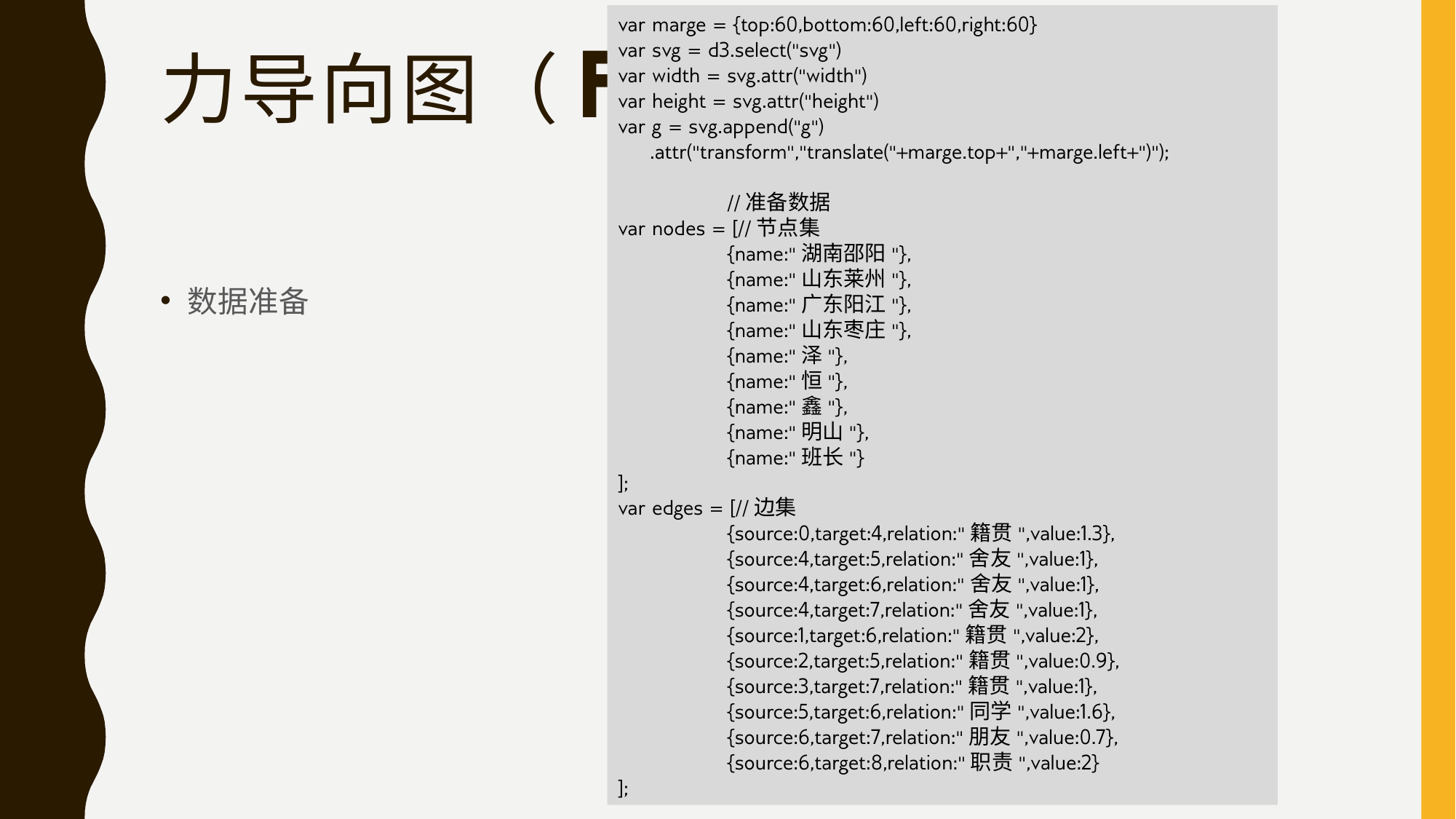

var marge = {top:60,bottom:60,left:60,right:60}
var svg = d3.select("svg")
var width = svg.attr("width")
var height = svg.attr("height")
var g = svg.append("g")
     .attr("transform","translate("+marge.top+","+marge.left+")");
    	//准备数据
var nodes = [//节点集
	{name:"湖南邵阳"},
	{name:"山东莱州"},
	{name:"广东阳江"},
	{name:"山东枣庄"},
	{name:"泽"},
	{name:"恒"},
	{name:"鑫"},
	{name:"明山"},
	{name:"班长"}
];
var edges = [//边集
	{source:0,target:4,relation:"籍贯",value:1.3},
	{source:4,target:5,relation:"舍友",value:1},
	{source:4,target:6,relation:"舍友",value:1},
	{source:4,target:7,relation:"舍友",value:1},
	{source:1,target:6,relation:"籍贯",value:2},
	{source:2,target:5,relation:"籍贯",value:0.9},
	{source:3,target:7,relation:"籍贯",value:1},
	{source:5,target:6,relation:"同学",value:1.6},
	{source:6,target:7,relation:"朋友",value:0.7},
	{source:6,target:8,relation:"职责",value:2}
];
# 力导向图（Force）
数据准备